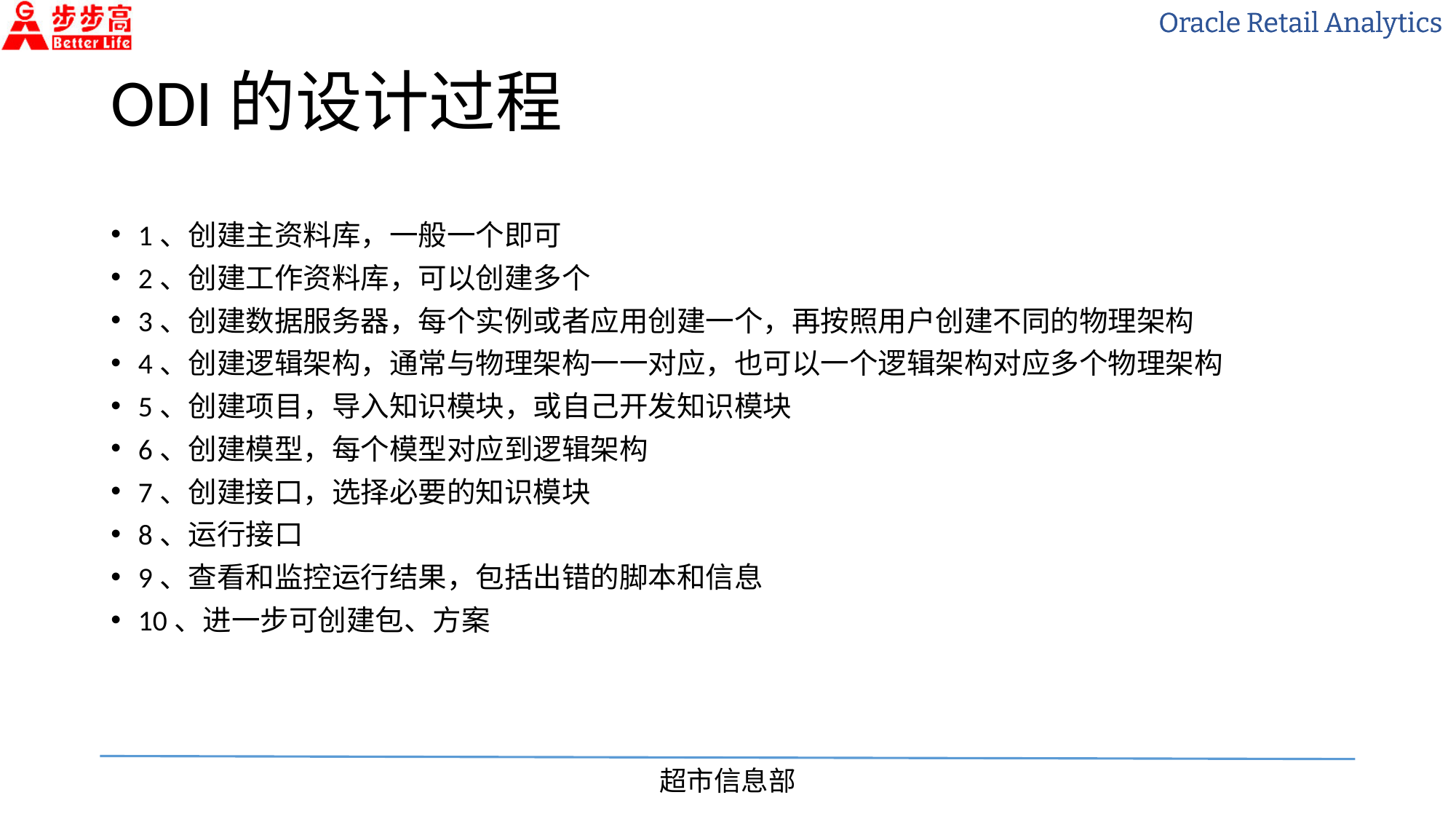

# ODI的设计过程
1、创建主资料库，一般一个即可
2、创建工作资料库，可以创建多个
3、创建数据服务器，每个实例或者应用创建一个，再按照用户创建不同的物理架构
4、创建逻辑架构，通常与物理架构一一对应，也可以一个逻辑架构对应多个物理架构
5、创建项目，导入知识模块，或自己开发知识模块
6、创建模型，每个模型对应到逻辑架构
7、创建接口，选择必要的知识模块
8、运行接口
9、查看和监控运行结果，包括出错的脚本和信息
10、进一步可创建包、方案